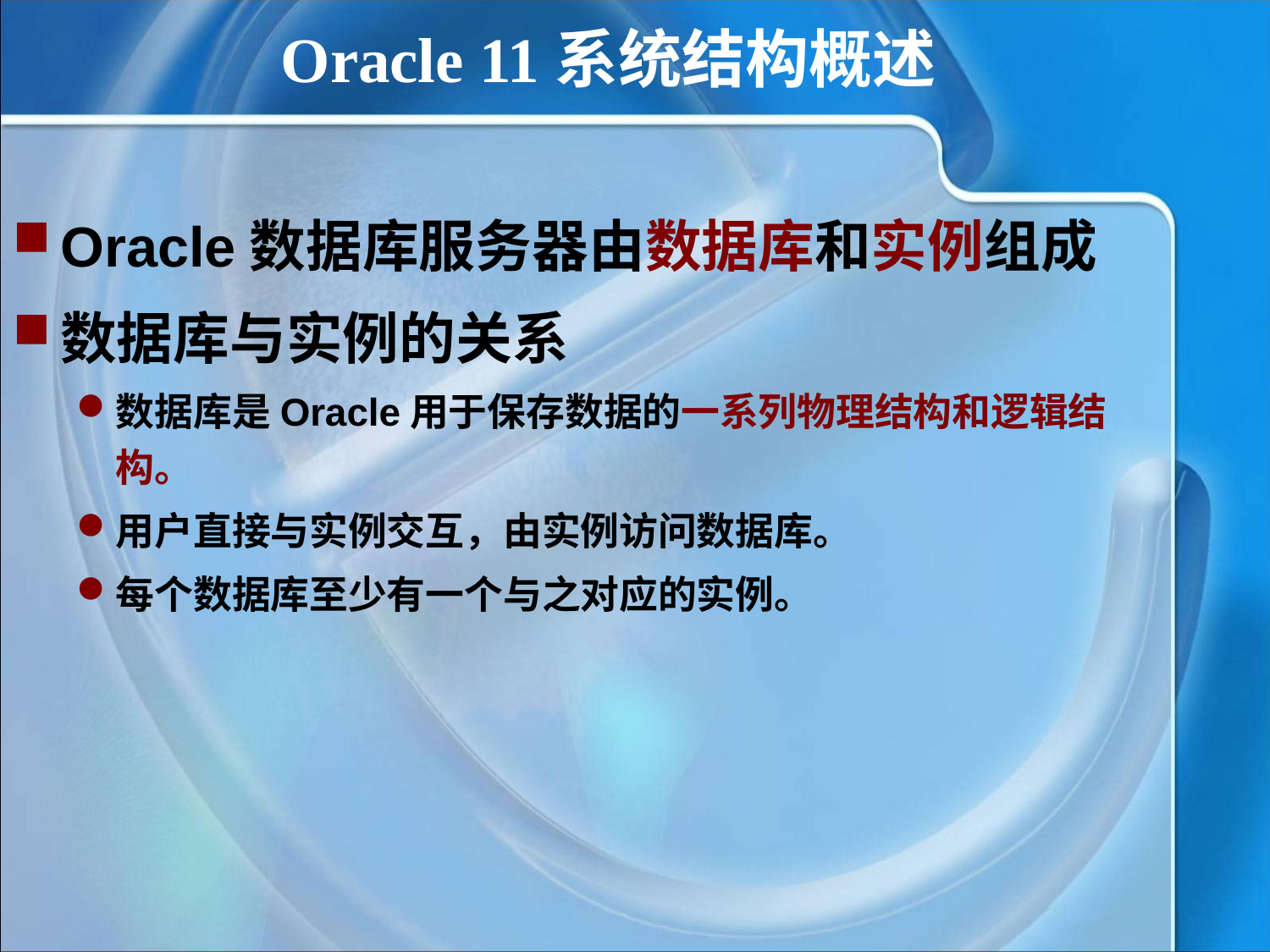

Oracle 11系统结构概述
Oracle数据库服务器由数据库和实例组成
数据库与实例的关系
数据库是Oracle用于保存数据的一系列物理结构和逻辑结构。
用户直接与实例交互，由实例访问数据库。
每个数据库至少有一个与之对应的实例。

9